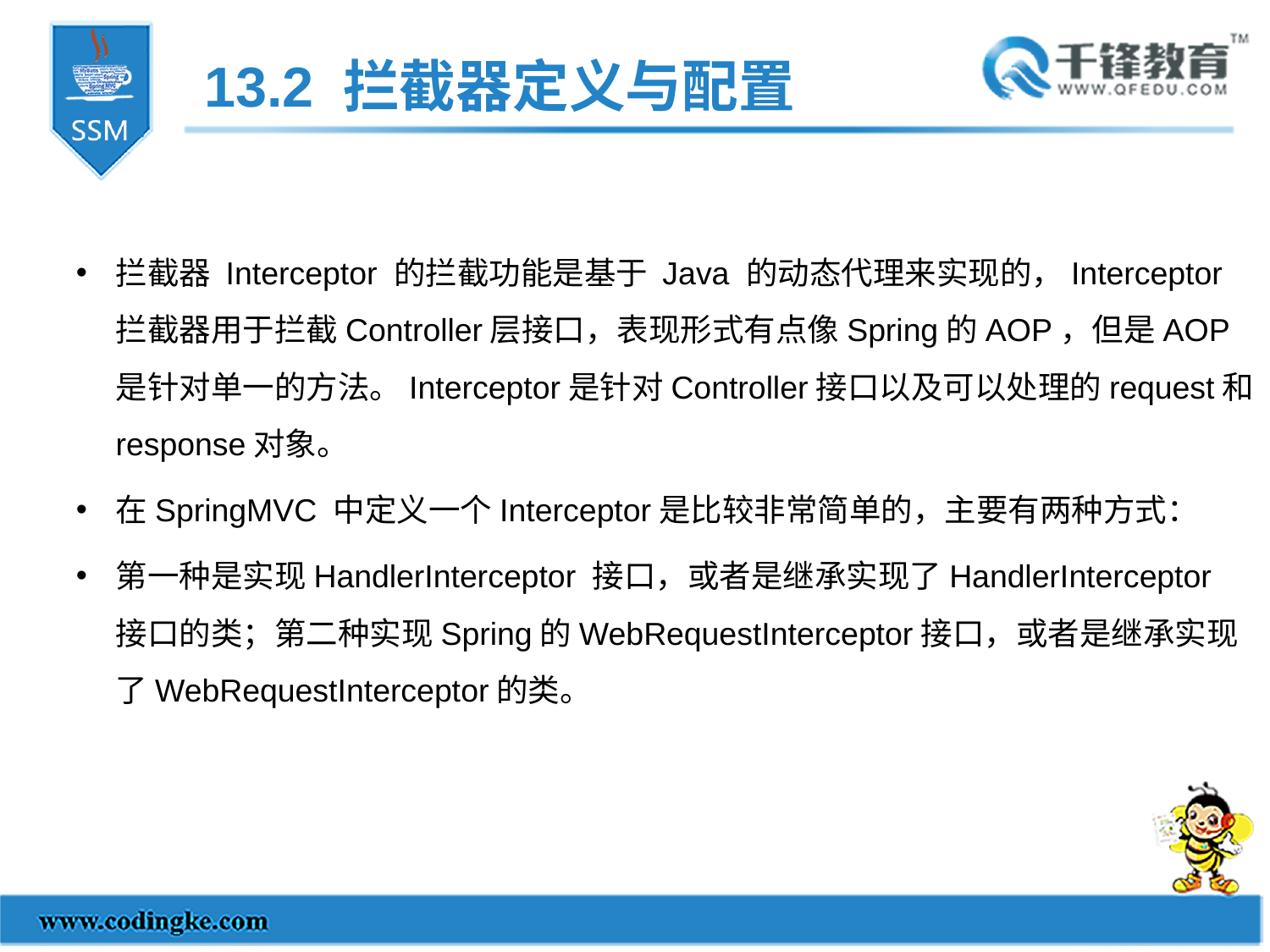

13.2 拦截器定义与配置
拦截器 Interceptor 的拦截功能是基于 Java 的动态代理来实现的，Interceptor拦截器用于拦截Controller层接口，表现形式有点像Spring的AOP，但是AOP是针对单一的方法。Interceptor是针对Controller接口以及可以处理的request和response对象。
在SpringMVC 中定义一个Interceptor是比较非常简单的，主要有两种方式：
第一种是实现HandlerInterceptor 接口，或者是继承实现了HandlerInterceptor 接口的类；第二种实现Spring的WebRequestInterceptor接口，或者是继承实现了WebRequestInterceptor的类。